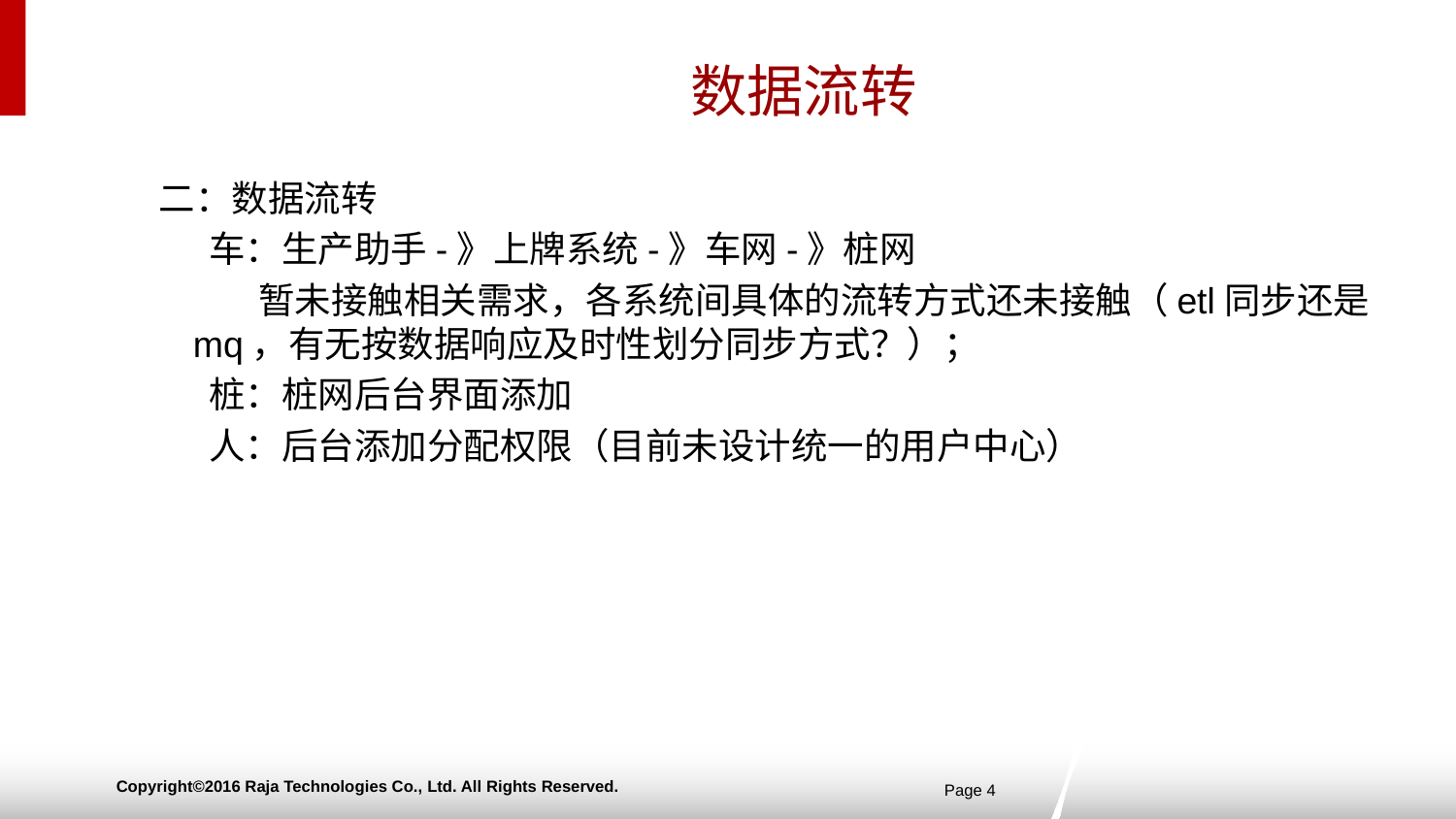

# 数据流转
二：数据流转
     车：生产助手-》上牌系统-》车网-》桩网
           暂未接触相关需求，各系统间具体的流转方式还未接触（etl同步还是mq，有无按数据响应及时性划分同步方式？）；
     桩：桩网后台界面添加
     人：后台添加分配权限（目前未设计统一的用户中心）